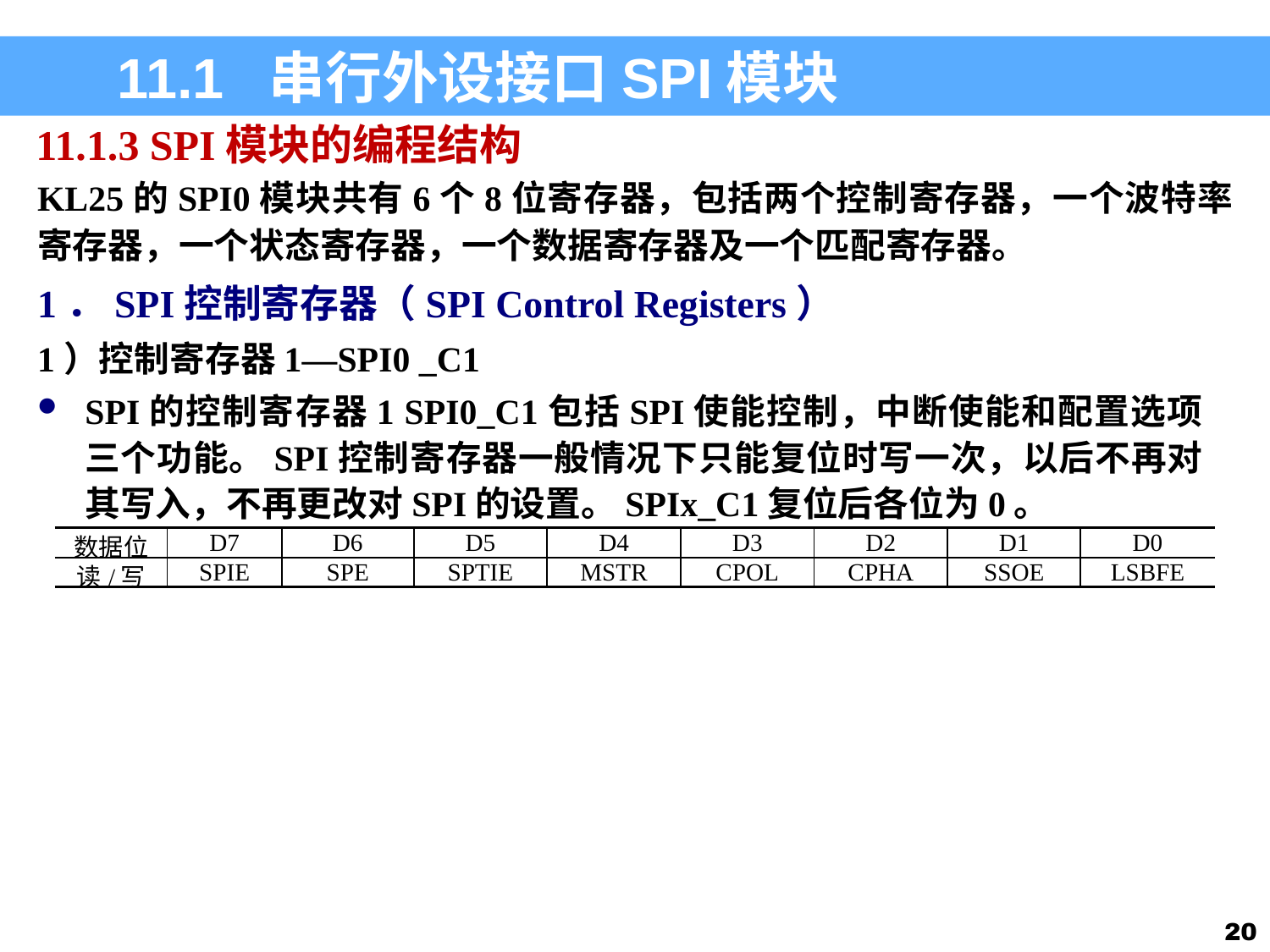

11.1  串行外设接口SPI模块
11.1.3 SPI模块的编程结构
KL25的SPI0模块共有6个8位寄存器，包括两个控制寄存器，一个波特率寄存器，一个状态寄存器，一个数据寄存器及一个匹配寄存器。
1．SPI控制寄存器（SPI Control Registers）
1）控制寄存器1—SPI0 _C1
SPI的控制寄存器1 SPI0_C1包括SPI使能控制，中断使能和配置选项三个功能。SPI控制寄存器一般情况下只能复位时写一次，以后不再对其写入，不再更改对SPI的设置。SPIx_C1复位后各位为0。
| 数据位 | D7 | D6 | D5 | D4 | D3 | D2 | D1 | D0 |
| --- | --- | --- | --- | --- | --- | --- | --- | --- |
| 读/写 | SPIE | SPE | SPTIE | MSTR | CPOL | CPHA | SSOE | LSBFE |
20